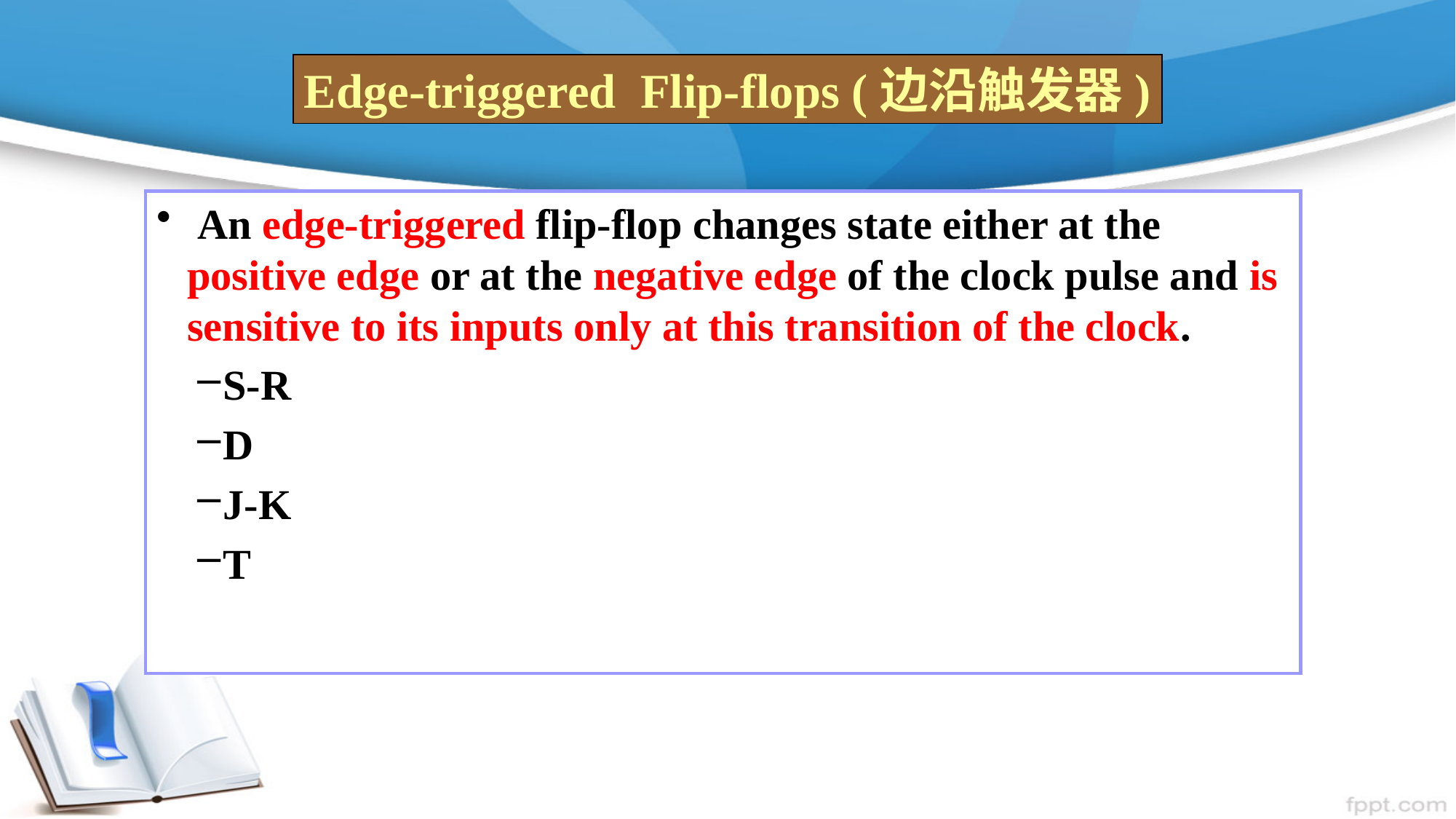

Edge-triggered  Flip-flops (边沿触发器)
 An edge-triggered flip-flop changes state either at the positive edge or at the negative edge of the clock pulse and is sensitive to its inputs only at this transition of the clock.
S-R
D
J-K
T